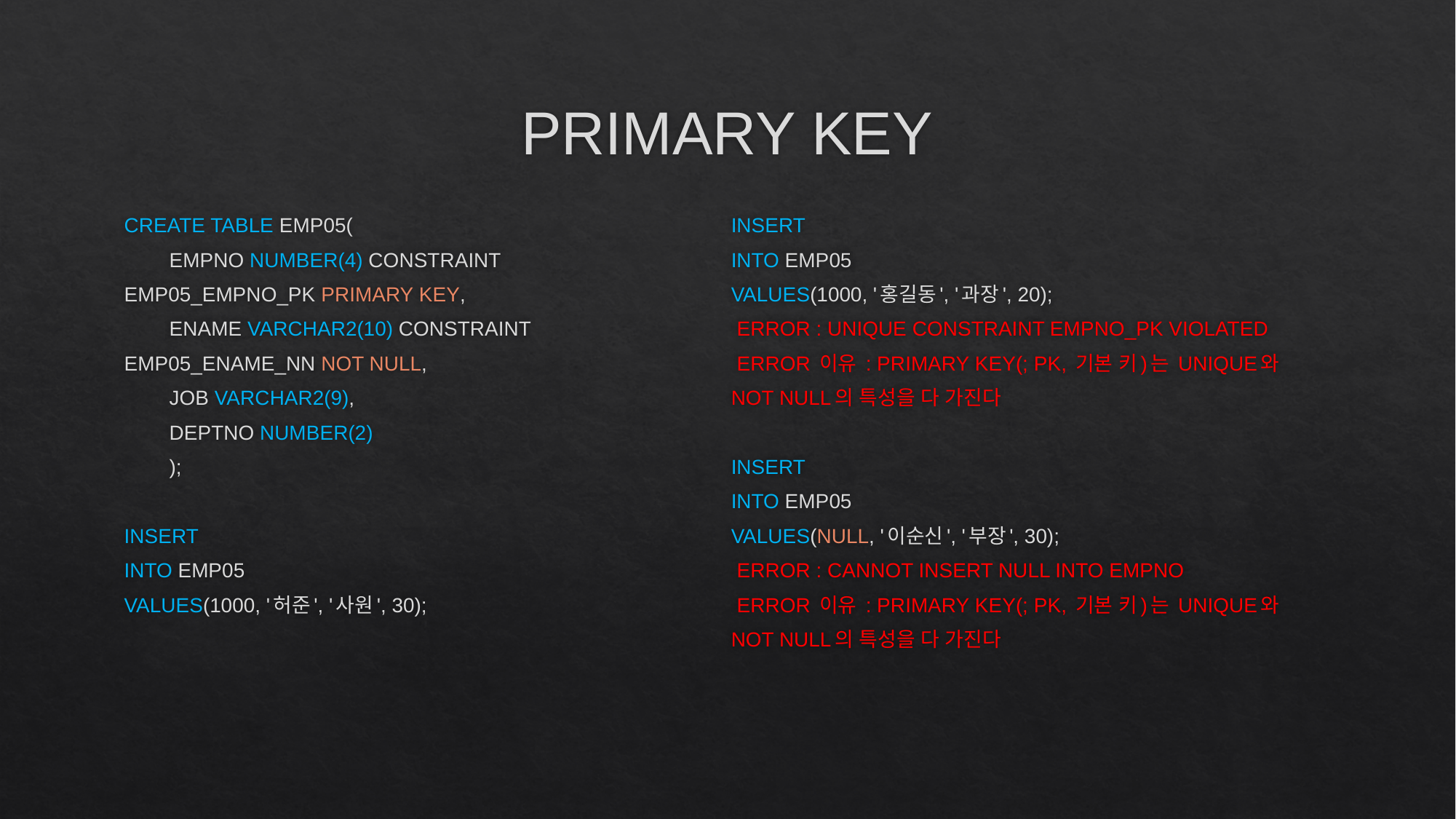

# PRIMARY KEY
CREATE TABLE EMP05(
        EMPNO NUMBER(4) CONSTRAINT
EMP05_EMPNO_PK PRIMARY KEY,
        ENAME VARCHAR2(10) CONSTRAINT
EMP05_ENAME_NN NOT NULL,
        JOB VARCHAR2(9),
        DEPTNO NUMBER(2)
        );

INSERT
INTO EMP05
VALUES(1000, '허준', '사원', 30);

INSERT
INTO EMP05
VALUES(1000, '홍길동', '과장', 20);
 ERROR : UNIQUE CONSTRAINT EMPNO_PK VIOLATED
 ERROR 이유 : PRIMARY KEY(; PK, 기본 키)는 UNIQUE와
NOT NULL의 특성을 다 가진다

INSERT
INTO EMP05
VALUES(NULL, '이순신', '부장', 30);
 ERROR : CANNOT INSERT NULL INTO EMPNO
 ERROR 이유 : PRIMARY KEY(; PK, 기본 키)는 UNIQUE와
NOT NULL의 특성을 다 가진다